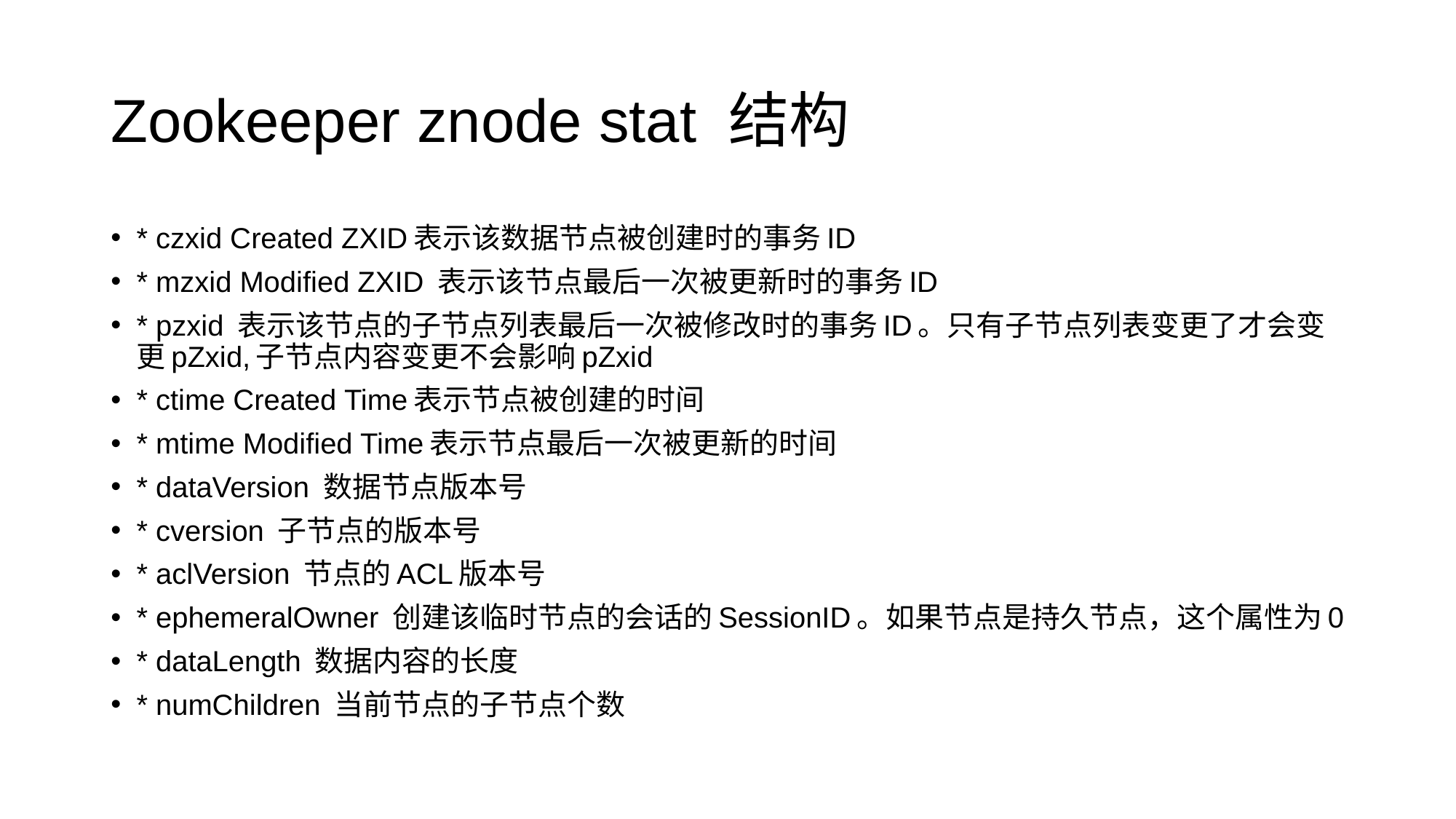

# Zookeeper znode stat 结构
* czxid Created ZXID表示该数据节点被创建时的事务ID
* mzxid Modified ZXID 表示该节点最后一次被更新时的事务ID
* pzxid 表示该节点的子节点列表最后一次被修改时的事务ID。只有子节点列表变更了才会变更pZxid,子节点内容变更不会影响pZxid
* ctime Created Time表示节点被创建的时间
* mtime Modified Time表示节点最后一次被更新的时间
* dataVersion 数据节点版本号
* cversion 子节点的版本号
* aclVersion 节点的ACL版本号
* ephemeralOwner 创建该临时节点的会话的SessionID。如果节点是持久节点，这个属性为0
* dataLength 数据内容的长度
* numChildren 当前节点的子节点个数